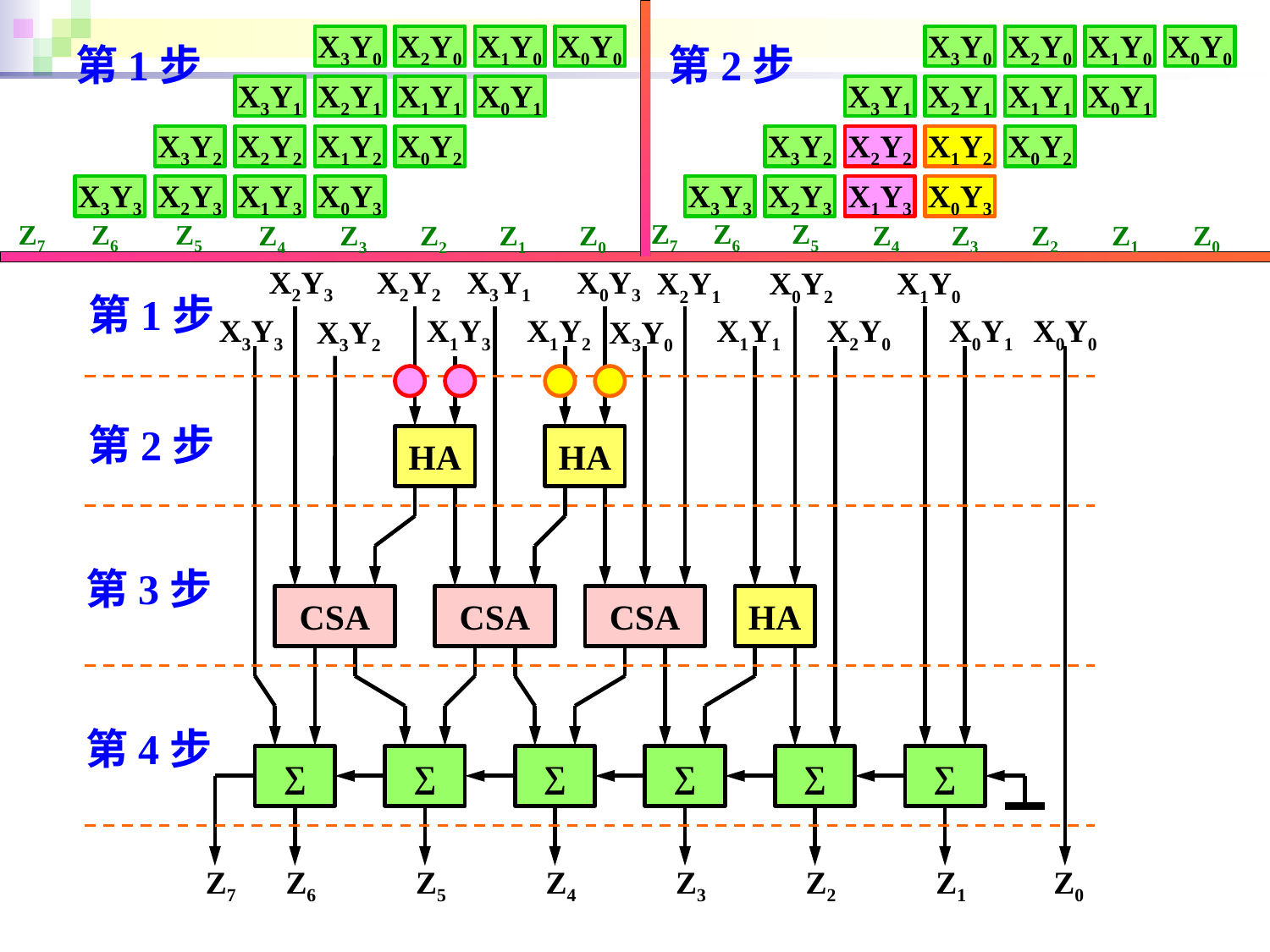

X3Y0
X2Y0
X1Y0
X0Y0
X3Y0
X2Y0
X1Y0
X0Y0
第1步
第2步
X3Y1
X2Y1
X1Y1
X0Y1
X3Y1
X2Y1
X1Y1
X0Y1

X3Y2
X2Y2
X1Y2
X0Y2
X3Y2
X2Y2
X1Y2
X0Y2
X3Y3
X2Y3
X1Y3
X0Y3
X3Y3
X2Y3
X1Y3
X0Y3
Z7
Z6
Z5
Z7
Z6
Z5
Z4
Z3
Z2
Z1
Z0
Z4
Z3
Z2
Z1
Z0

X2Y3
X2Y2
X3Y1
X0Y3
X2Y1
X0Y2
X1Y0
第1步
X3Y3
X1Y3
X1Y2
X1Y1
X2Y0
X0Y1
X0Y0
X3Y2
X3Y0

第2步
HA
HA
第3步
CSA
CSA
CSA
HA
第4步
∑
∑
∑
∑
∑
∑
Z7
Z6
Z5
Z4
Z3
Z2
Z1
Z0
69